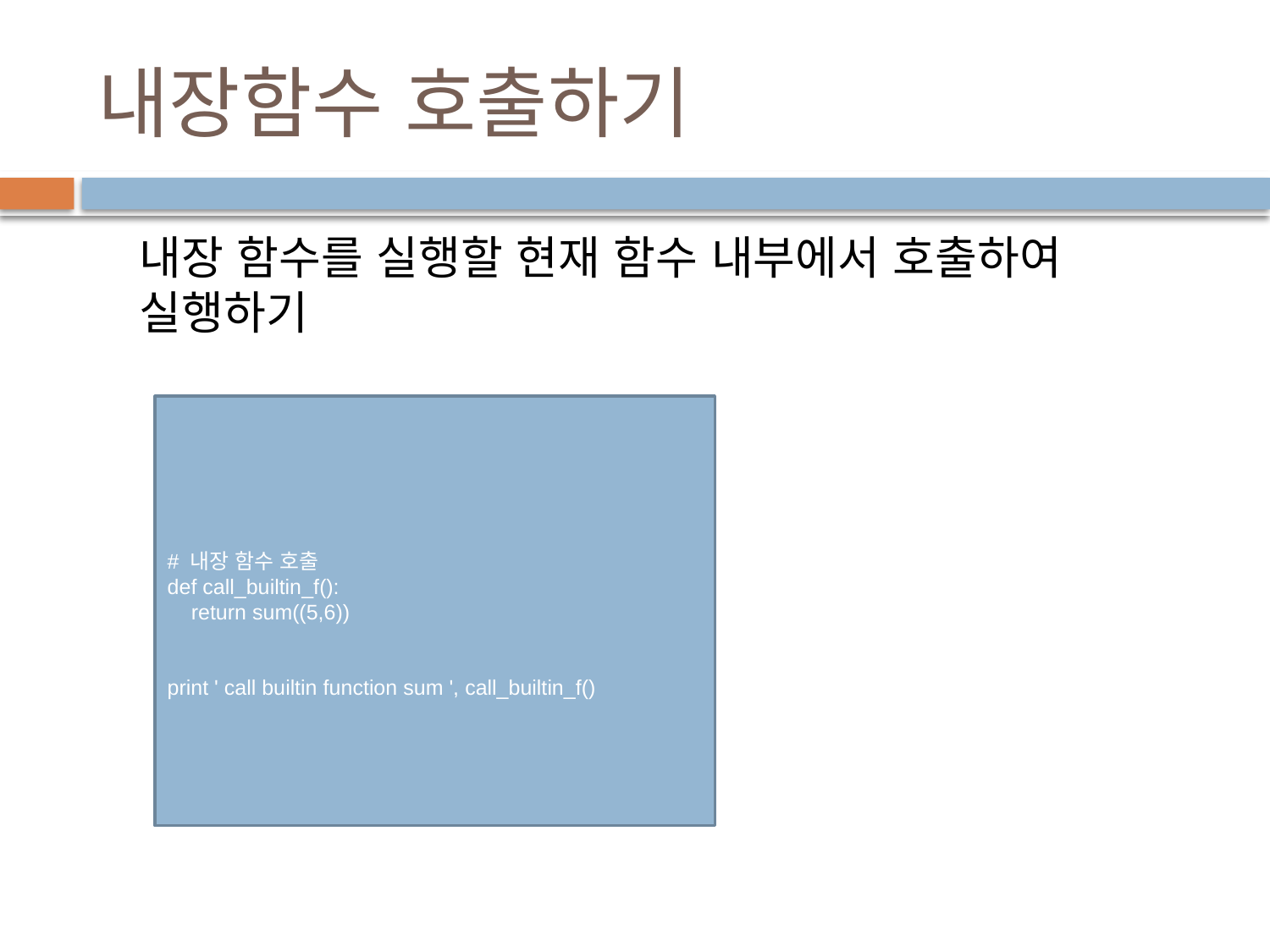

# 내장함수 호출하기
내장 함수를 실행할 현재 함수 내부에서 호출하여 실행하기

# 내장 함수 호출
def call_builtin_f():
    return sum((5,6))

print ' call builtin function sum ', call_builtin_f()